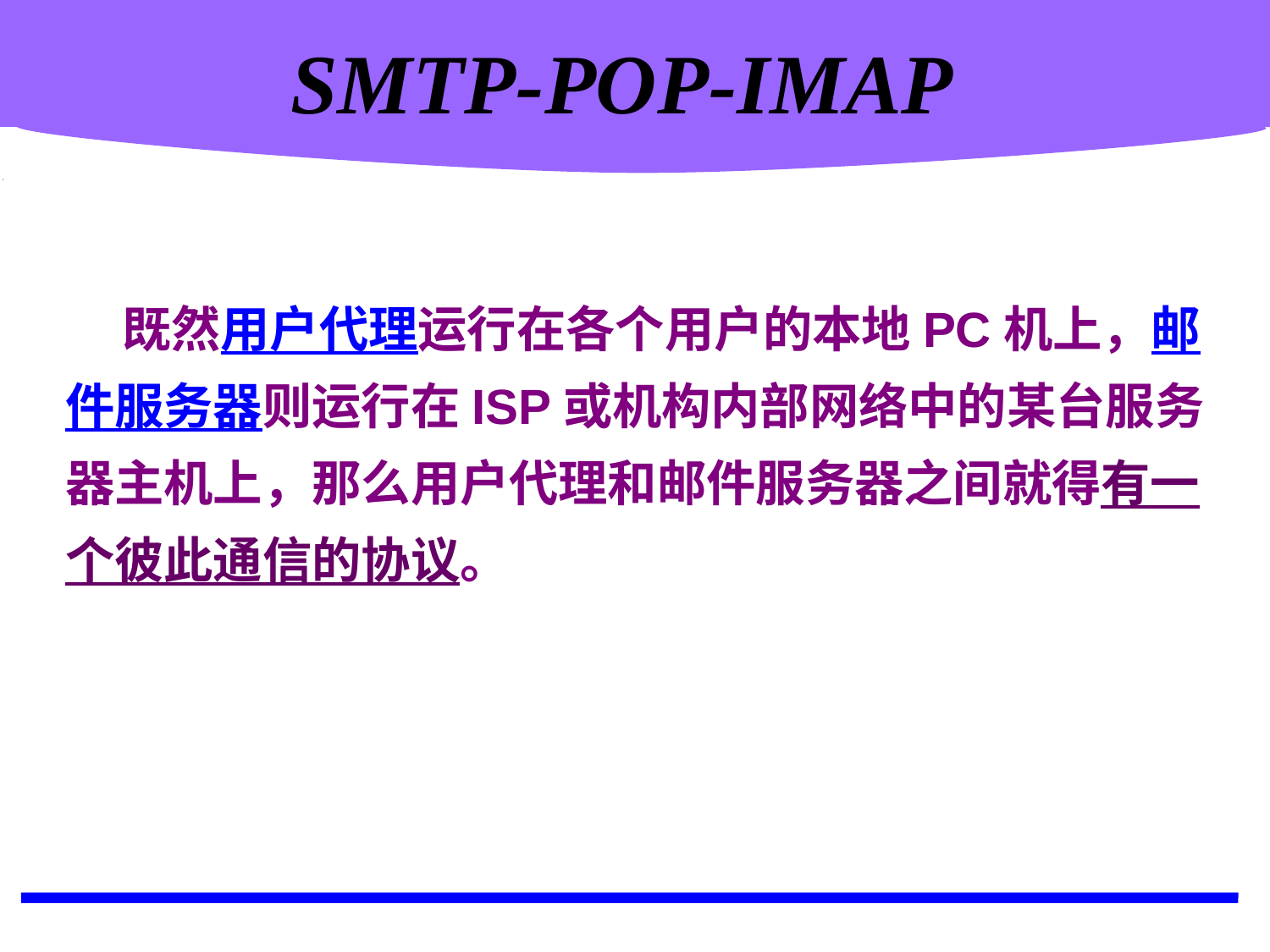

计算机网络概述
SMTP-POP-IMAP

    既然用户代理运行在各个用户的本地PC机上，邮件服务器则运行在ISP或机构内部网络中的某台服务器主机上，那么用户代理和邮件服务器之间就得有一个彼此通信的协议。